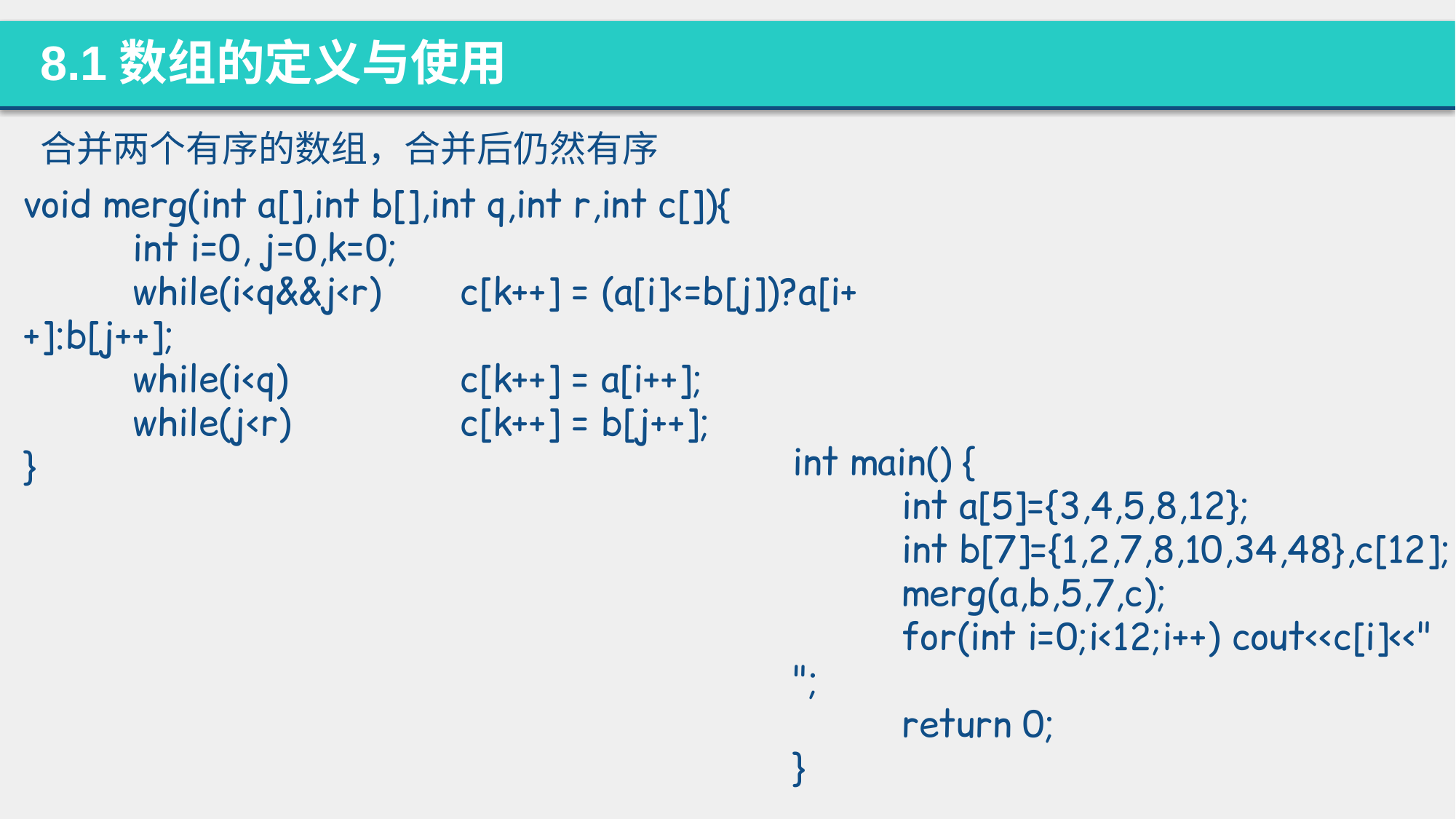

8.1数组的定义与使用
合并两个有序的数组，合并后仍然有序
void merg(int a[],int b[],int q,int r,int c[]){
	int i=0, j=0,k=0;
	while(i<q&&j<r)	c[k++] = (a[i]<=b[j])?a[i++]:b[j++];
	while(i<q)		c[k++] = a[i++];
	while(j<r)		c[k++] = b[j++];
}
int main() {
	int a[5]={3,4,5,8,12};
	int b[7]={1,2,7,8,10,34,48},c[12];
	merg(a,b,5,7,c);
	for(int i=0;i<12;i++) cout<<c[i]<<" ";
	return 0;
}